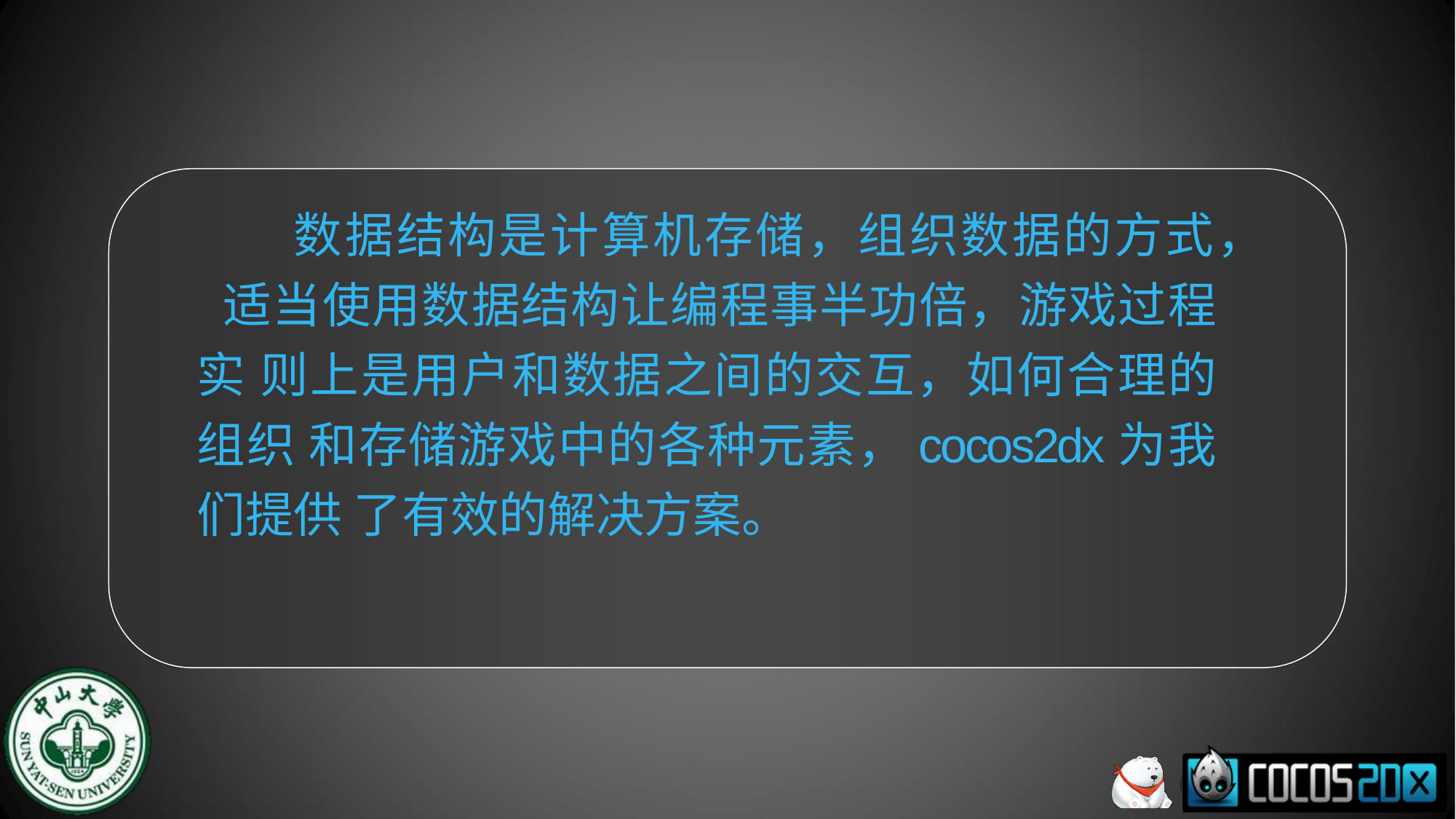

# 数据结构是计算机存储，组织数据的方式，  适当使用数据结构让编程事半功倍，游戏过程实 则上是用户和数据之间的交互，如何合理的组织 和存储游戏中的各种元素，cocos2dx为我们提供 了有效的解决方案。